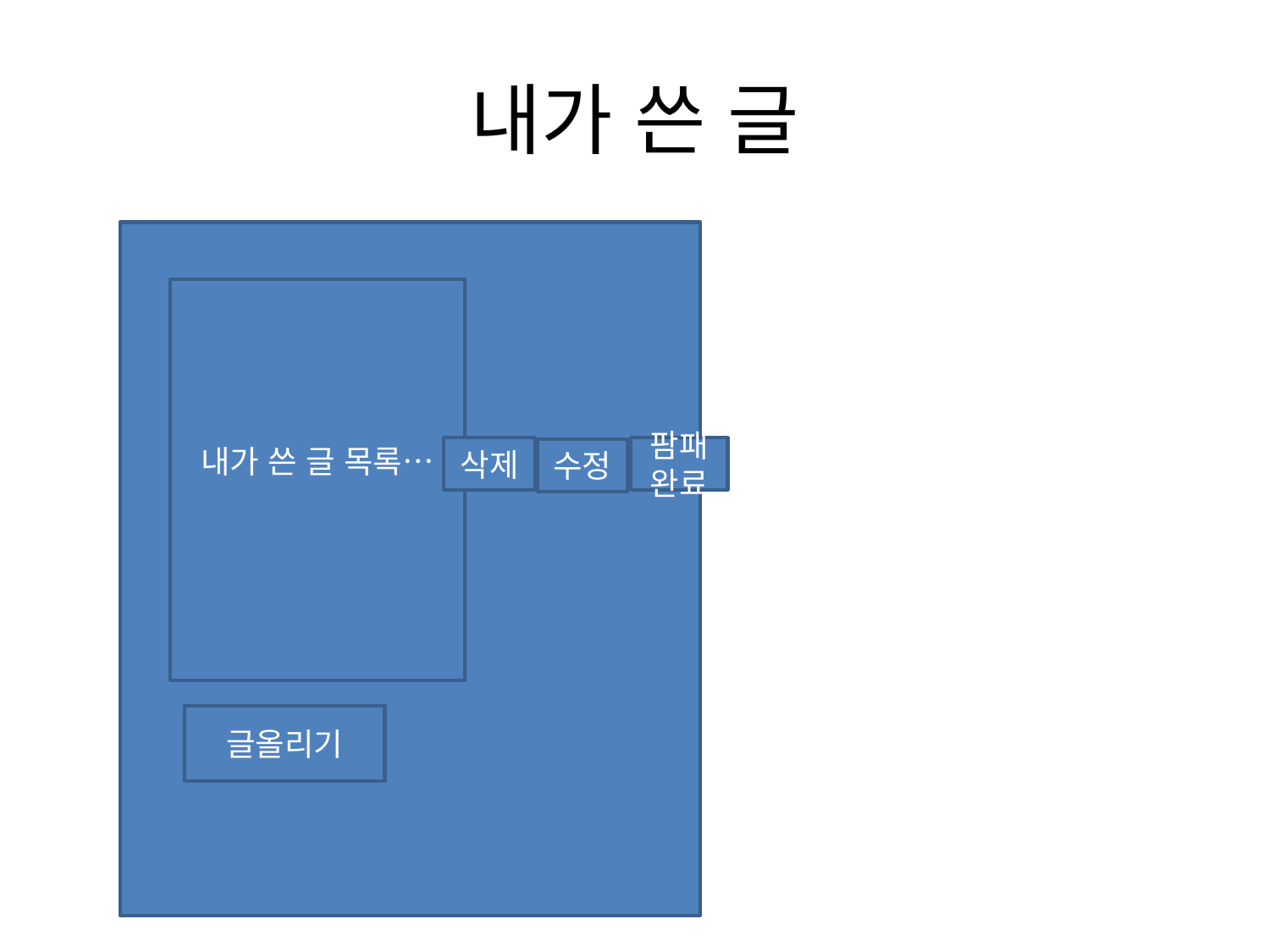

# 내가 쓴 글

내가 쓴 글 목록…

팜패완료
삭제
수정
글올리기